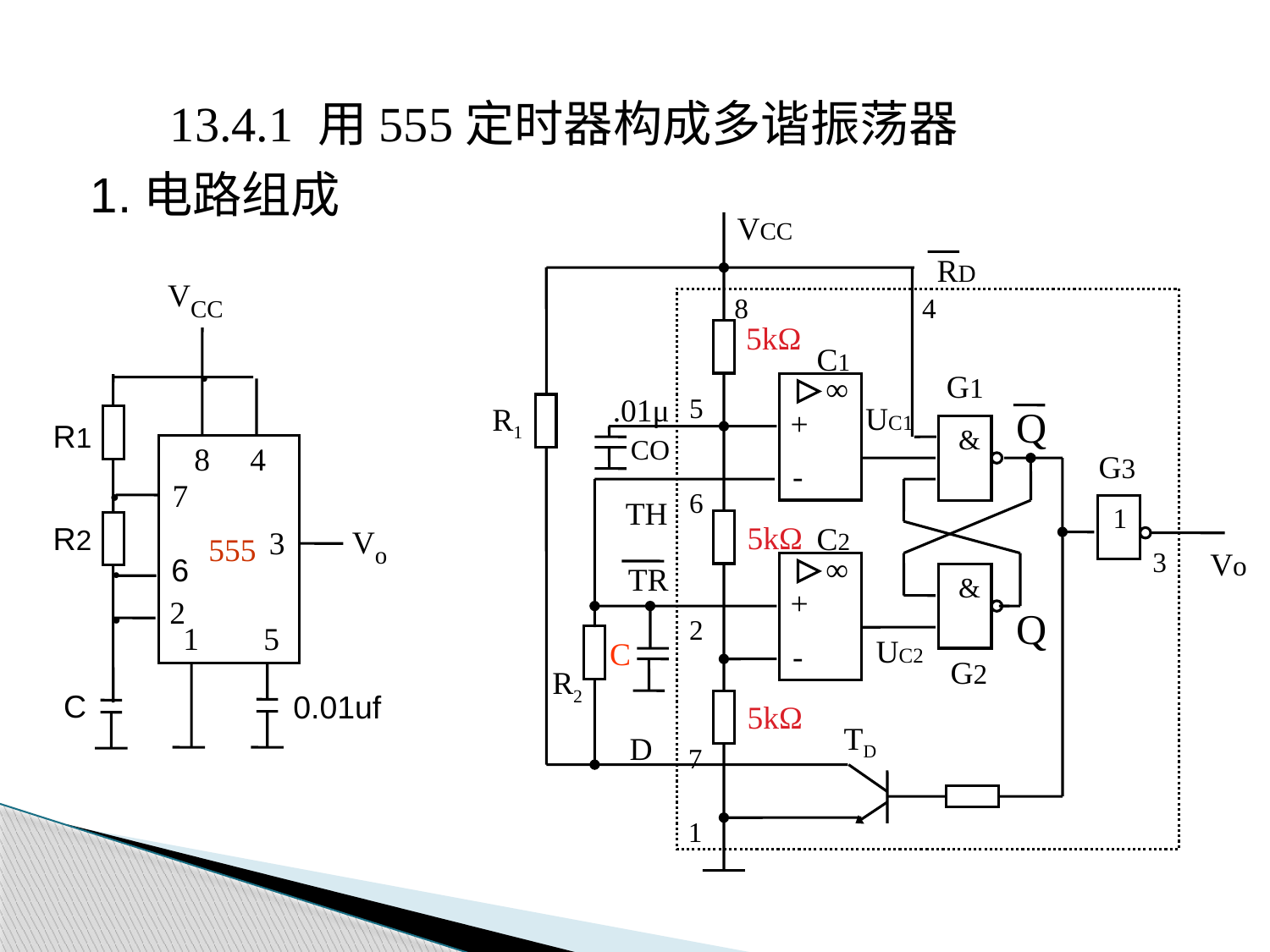

13.4.1 用555定时器构成多谐振荡器
1.电路组成
VCC

RD

8
4

5kΩ

C1
G1
∞

.01μ
5
UC1
R1

Q
+

&
CO

G3

-

6

TH
1

5kΩ
C2

3
Vo
∞
TR

&
+

Q

2

UC2

C

-
G2

R2

5kΩ
TD
D
7

1

VCC

∙

R1
8
4

∙

7

Vo
R2

3
555
∙

6

∙
2
1
5

C
0.01uf